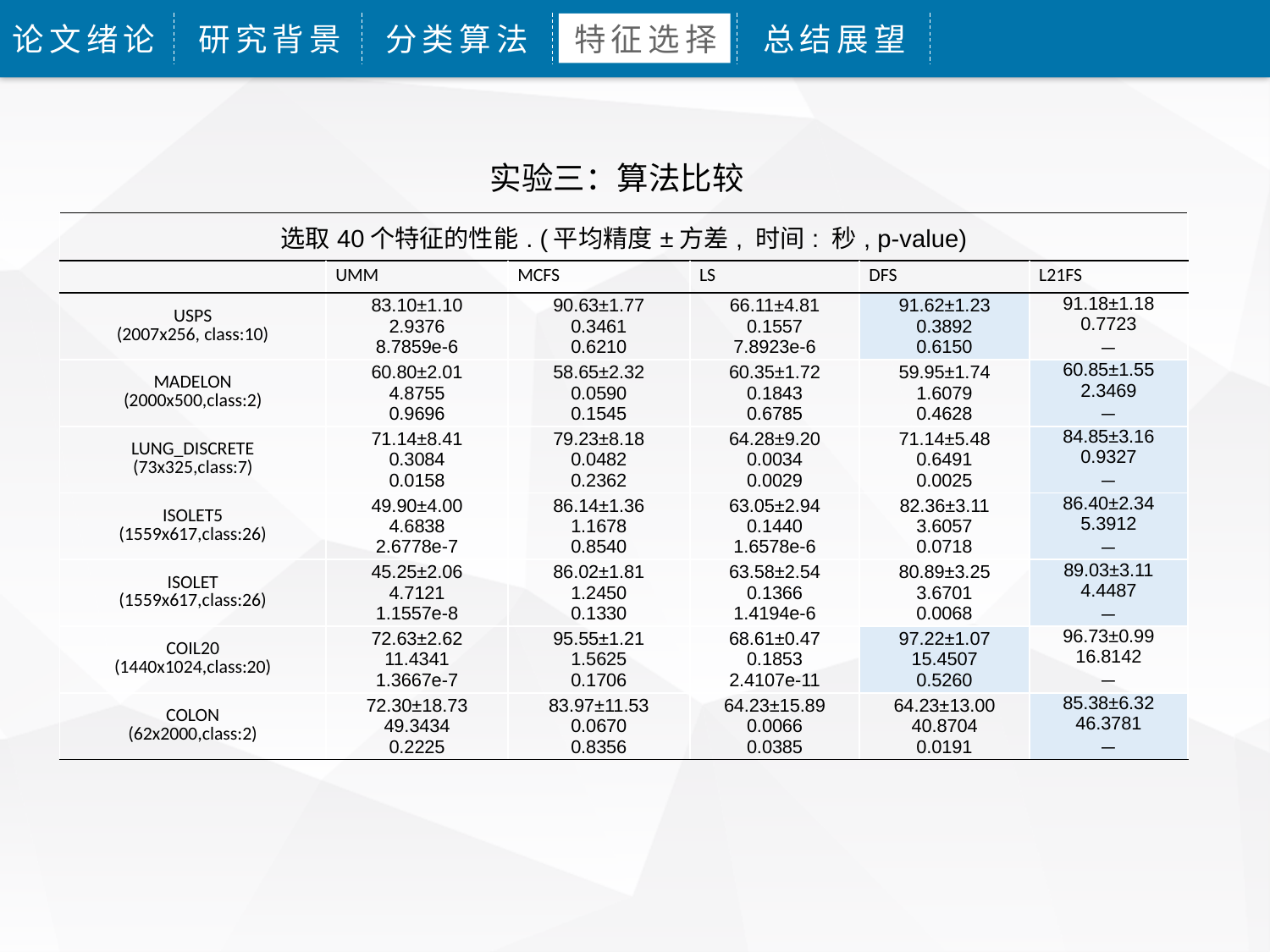

论文绪论
研究背景
分类算法
特征选择
总结展望

实验三：算法比较
| 选取40个特征的性能. (平均精度±方差, 时间: 秒, p-value) |  |  |  |  |  |
| --- | --- | --- | --- | --- | --- |
|  | UMM | MCFS | LS | DFS | L21FS |
| USPS (2007x256, class:10) | 83.10±1.10 2.9376 8.7859e-6 | 90.63±1.77 0.3461 0.6210 | 66.11±4.81 0.1557 7.8923e-6 | 91.62±1.23 0.3892 0.6150 | 91.18±1.18 0.7723 － |
| MADELON (2000x500,class:2) | 60.80±2.01 4.8755 0.9696 | 58.65±2.32 0.0590 0.1545 | 60.35±1.72 0.1843 0.6785 | 59.95±1.74 1.6079 0.4628 | 60.85±1.55 2.3469 － |
| LUNG\_DISCRETE (73x325,class:7) | 71.14±8.41 0.3084 0.0158 | 79.23±8.18 0.0482 0.2362 | 64.28±9.20 0.0034 0.0029 | 71.14±5.48 0.6491 0.0025 | 84.85±3.16 0.9327 － |
| ISOLET5 (1559x617,class:26) | 49.90±4.00 4.6838 2.6778e-7 | 86.14±1.36 1.1678 0.8540 | 63.05±2.94 0.1440 1.6578e-6 | 82.36±3.11 3.6057 0.0718 | 86.40±2.34 5.3912 － |
| ISOLET (1559x617,class:26) | 45.25±2.06 4.7121 1.1557e-8 | 86.02±1.81 1.2450 0.1330 | 63.58±2.54 0.1366 1.4194e-6 | 80.89±3.25 3.6701 0.0068 | 89.03±3.11 4.4487 － |
| COIL20 (1440x1024,class:20) | 72.63±2.62 11.4341 1.3667e-7 | 95.55±1.21 1.5625 0.1706 | 68.61±0.47 0.1853 2.4107e-11 | 97.22±1.07 15.4507 0.5260 | 96.73±0.99 16.8142 － |
| COLON (62x2000,class:2) | 72.30±18.73 49.3434 0.2225 | 83.97±11.53 0.0670 0.8356 | 64.23±15.89 0.0066 0.0385 | 64.23±13.00 40.8704 0.0191 | 85.38±6.32 46.3781 － |